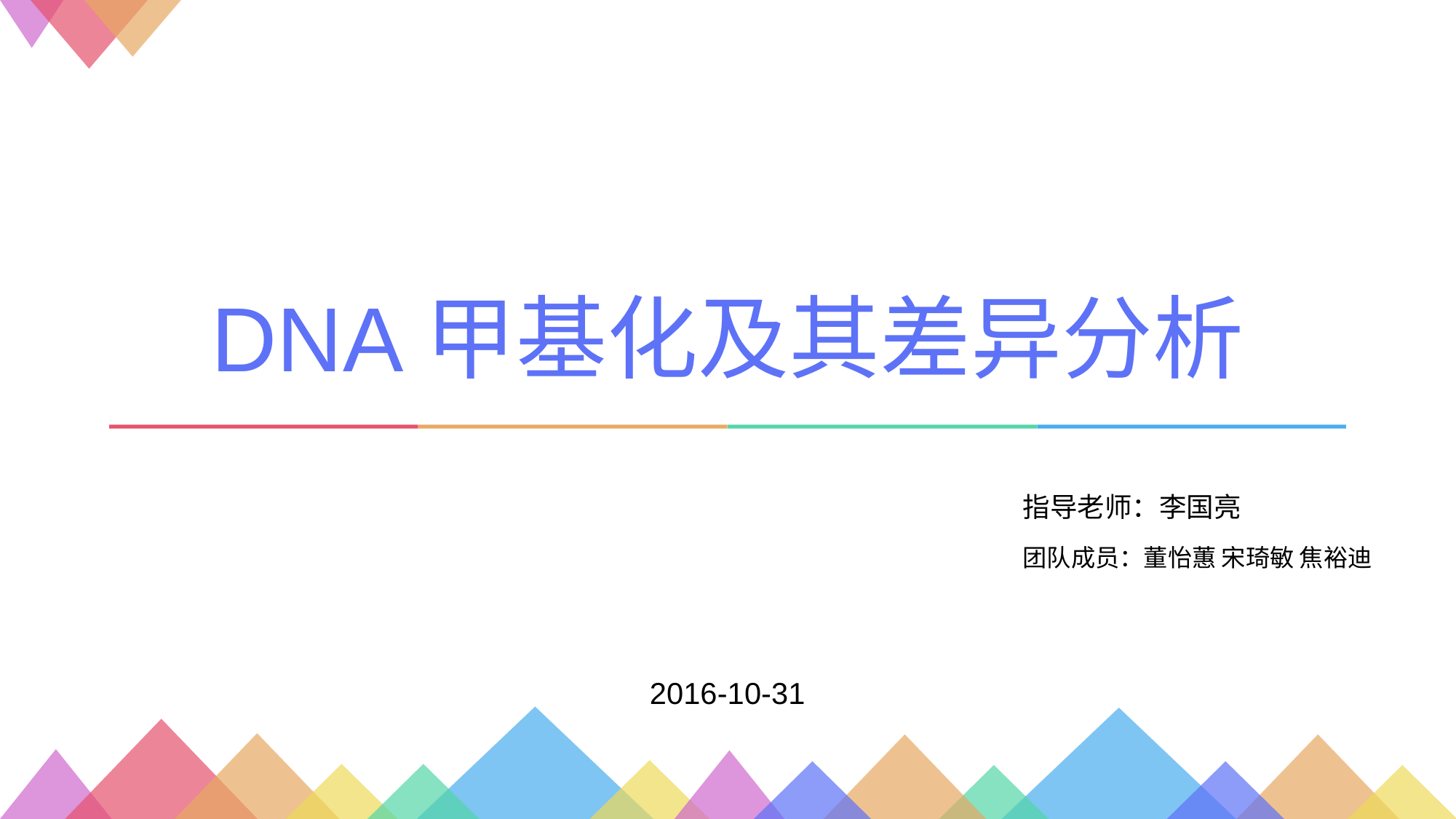

# DNA甲基化及其差异分析
指导老师：李国亮

团队成员：董怡蕙 宋琦敏 焦裕迪
2016-10-31